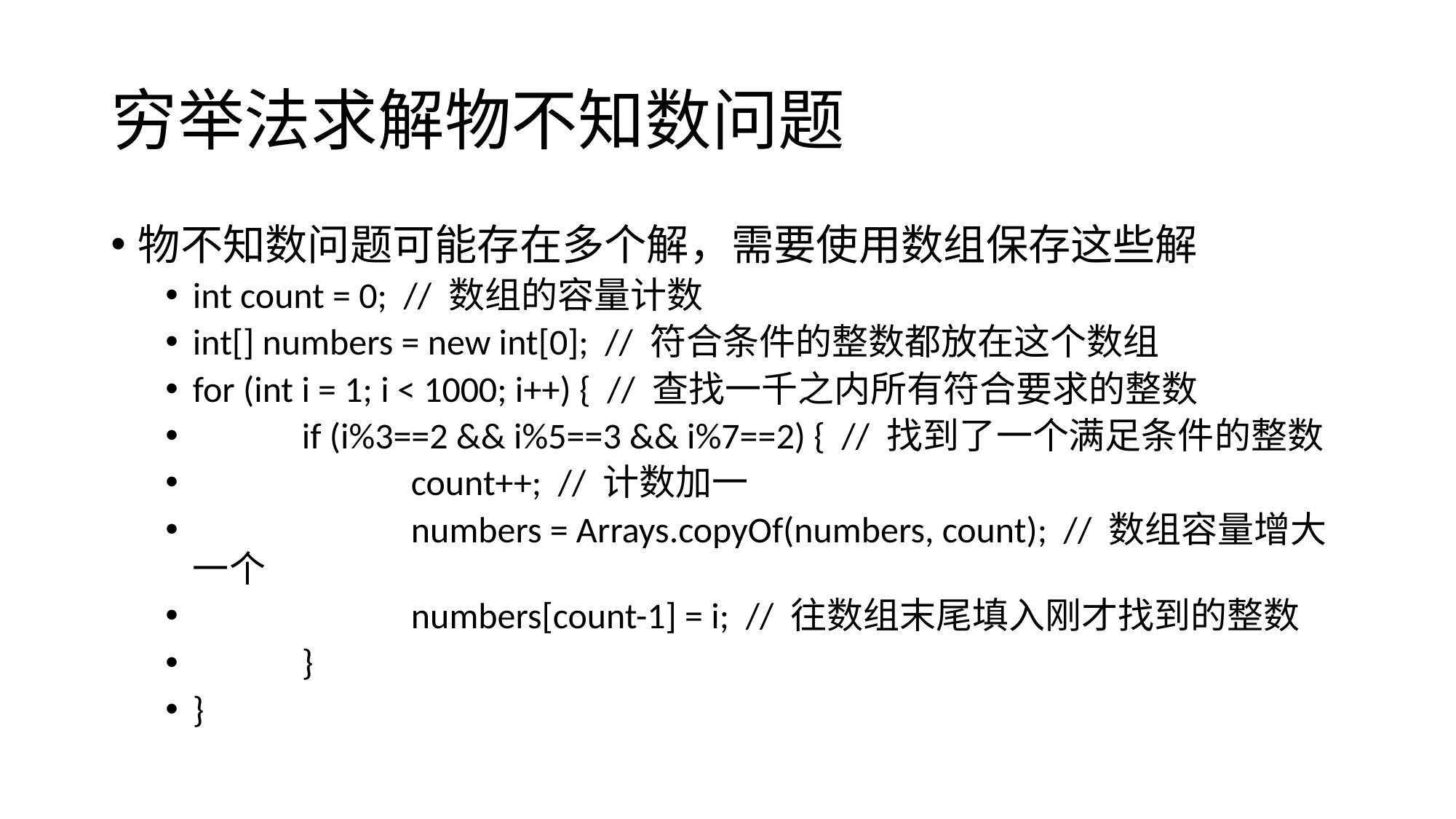

# 穷举法求解物不知数问题
物不知数问题可能存在多个解，需要使用数组保存这些解
int count = 0;  // 数组的容量计数
int[] numbers = new int[0];  // 符合条件的整数都放在这个数组
for (int i = 1; i < 1000; i++) {  // 查找一千之内所有符合要求的整数
	if (i%3==2 && i%5==3 && i%7==2) {  // 找到了一个满足条件的整数
		count++;  // 计数加一
		numbers = Arrays.copyOf(numbers, count);  // 数组容量增大一个
		numbers[count-1] = i;  // 往数组末尾填入刚才找到的整数
	}
}